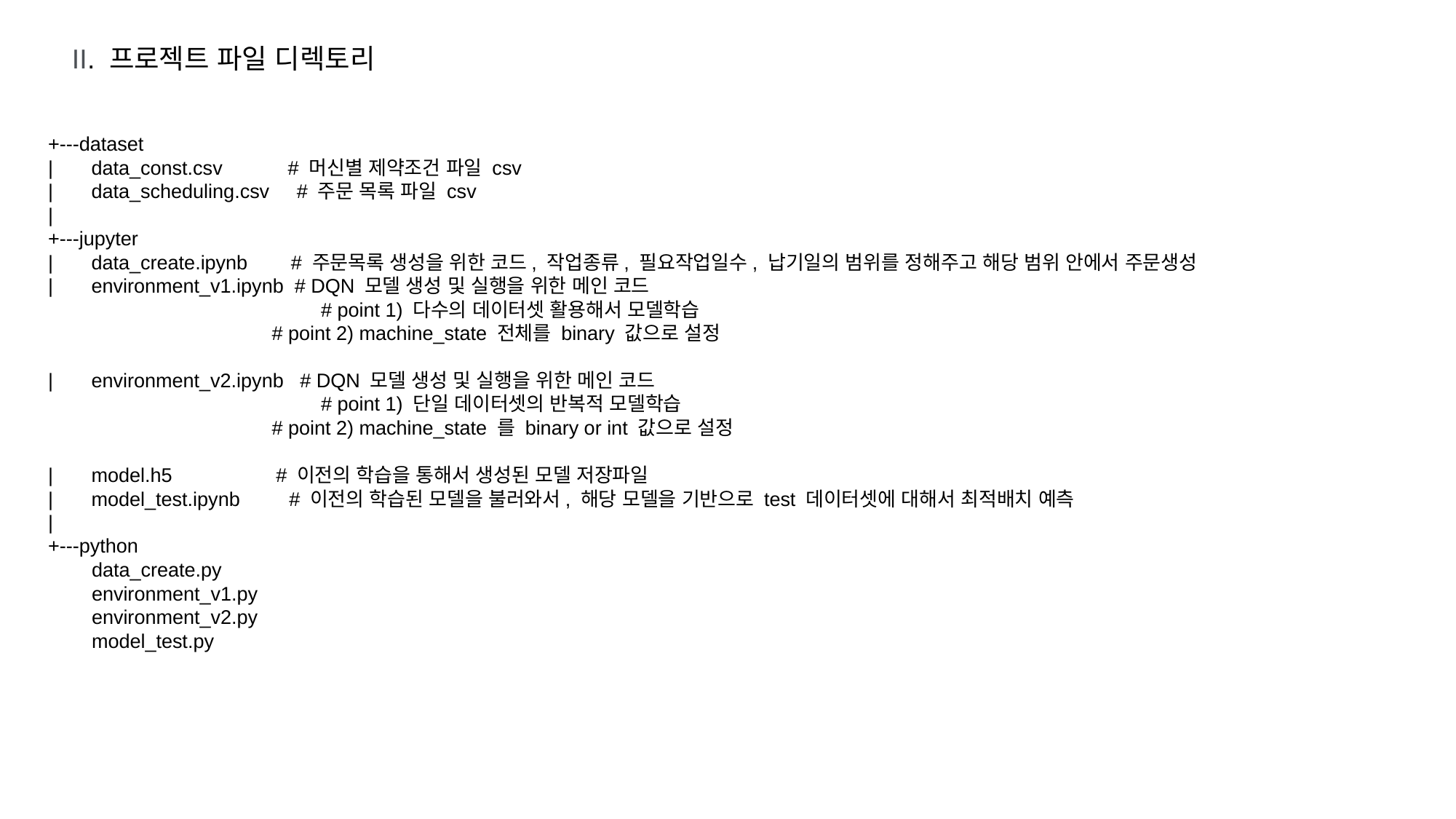

II. 프로젝트 파일 디렉토리
+---dataset
|       data_const.csv            # 머신별 제약조건 파일 csv
|       data_scheduling.csv     # 주문 목록 파일 csv
|
+---jupyter
|       data_create.ipynb        # 주문목록 생성을 위한 코드, 작업종류, 필요작업일수, 납기일의 범위를 정해주고 해당 범위 안에서 주문생성
|       environment_v1.ipynb  # DQN 모델 생성 및 실행을 위한 메인 코드
		          # point 1) 다수의 데이터셋 활용해서 모델학습
                                         # point 2) machine_state 전체를 binary 값으로 설정

|       environment_v2.ipynb   # DQN 모델 생성 및 실행을 위한 메인 코드
		          # point 1) 단일 데이터셋의 반복적 모델학습
                                         # point 2) machine_state 를 binary or int 값으로 설정

|       model.h5                   # 이전의 학습을 통해서 생성된 모델 저장파일
|       model_test.ipynb         # 이전의 학습된 모델을 불러와서, 해당 모델을 기반으로 test 데이터셋에 대해서 최적배치 예측
|
+---python
        data_create.py
        environment_v1.py
        environment_v2.py
        model_test.py